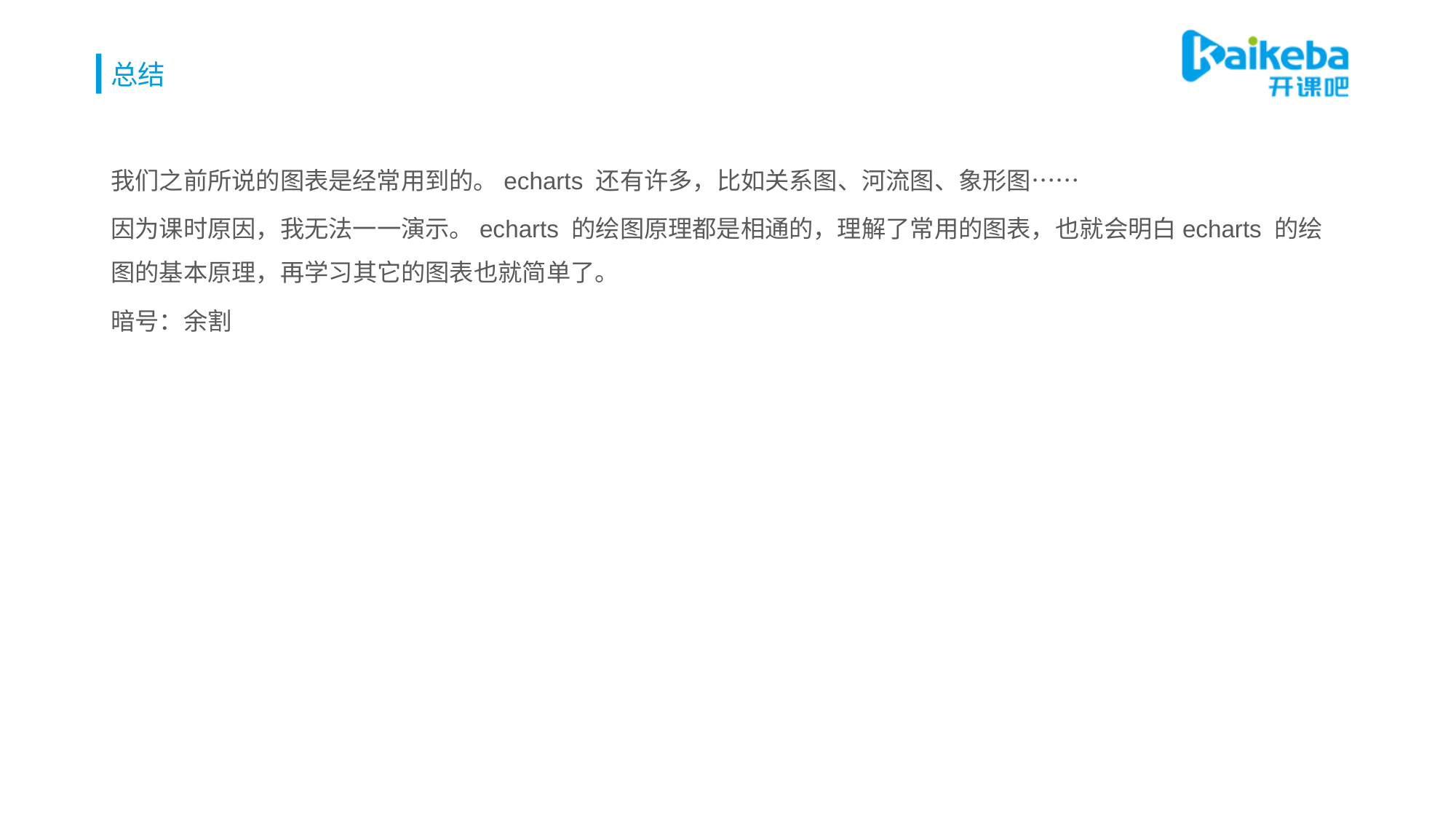

# 总结
我们之前所说的图表是经常用到的。echarts 还有许多，比如关系图、河流图、象形图……
因为课时原因，我无法一一演示。echarts 的绘图原理都是相通的，理解了常用的图表，也就会明白echarts 的绘图的基本原理，再学习其它的图表也就简单了。
暗号：余割